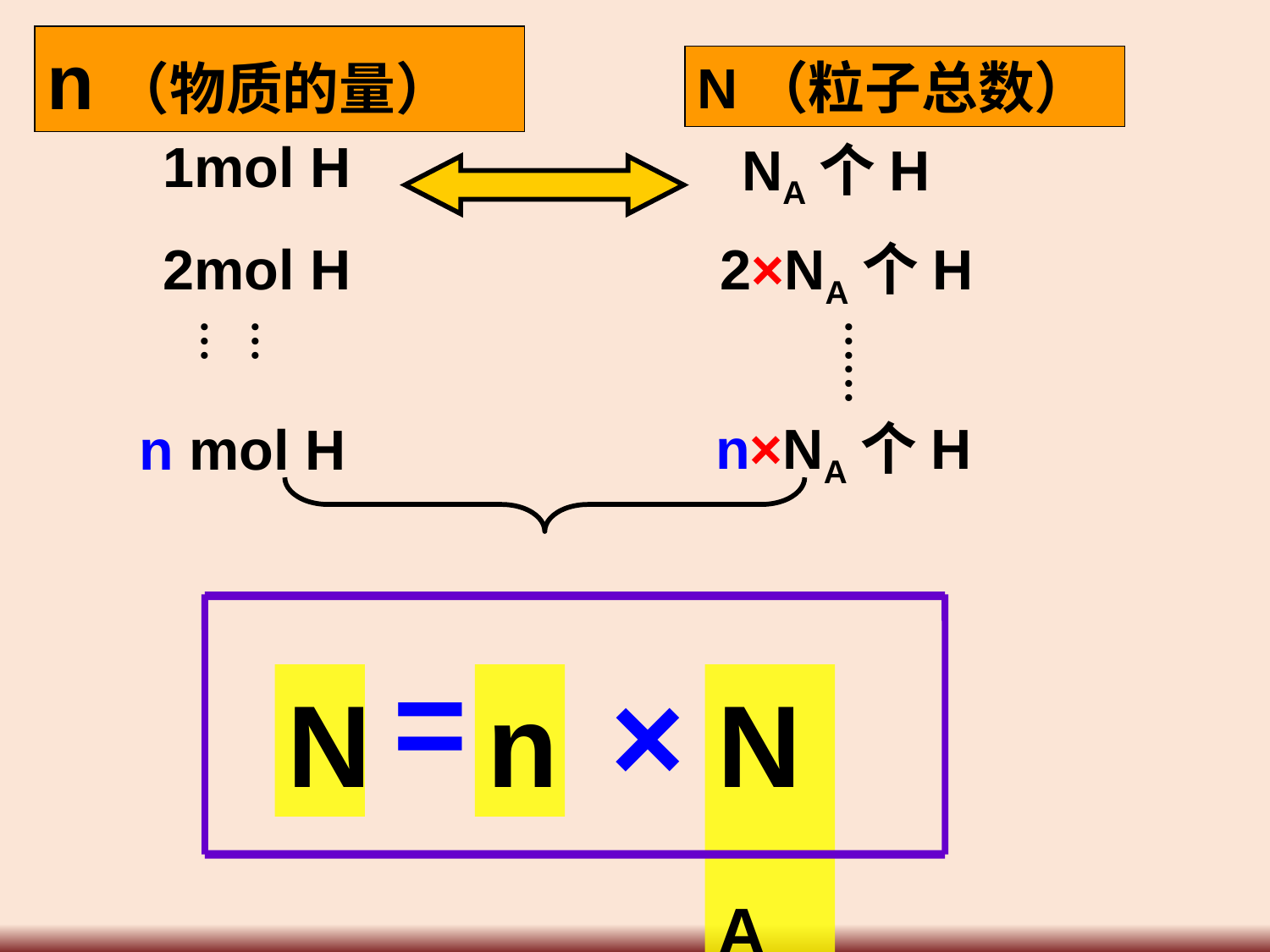

n（物质的量）
N（粒子总数）
1mol H
NA个H

2×NA个H
2mol H

……
……
n×NA个H
n mol H

=
×
N
n
NA